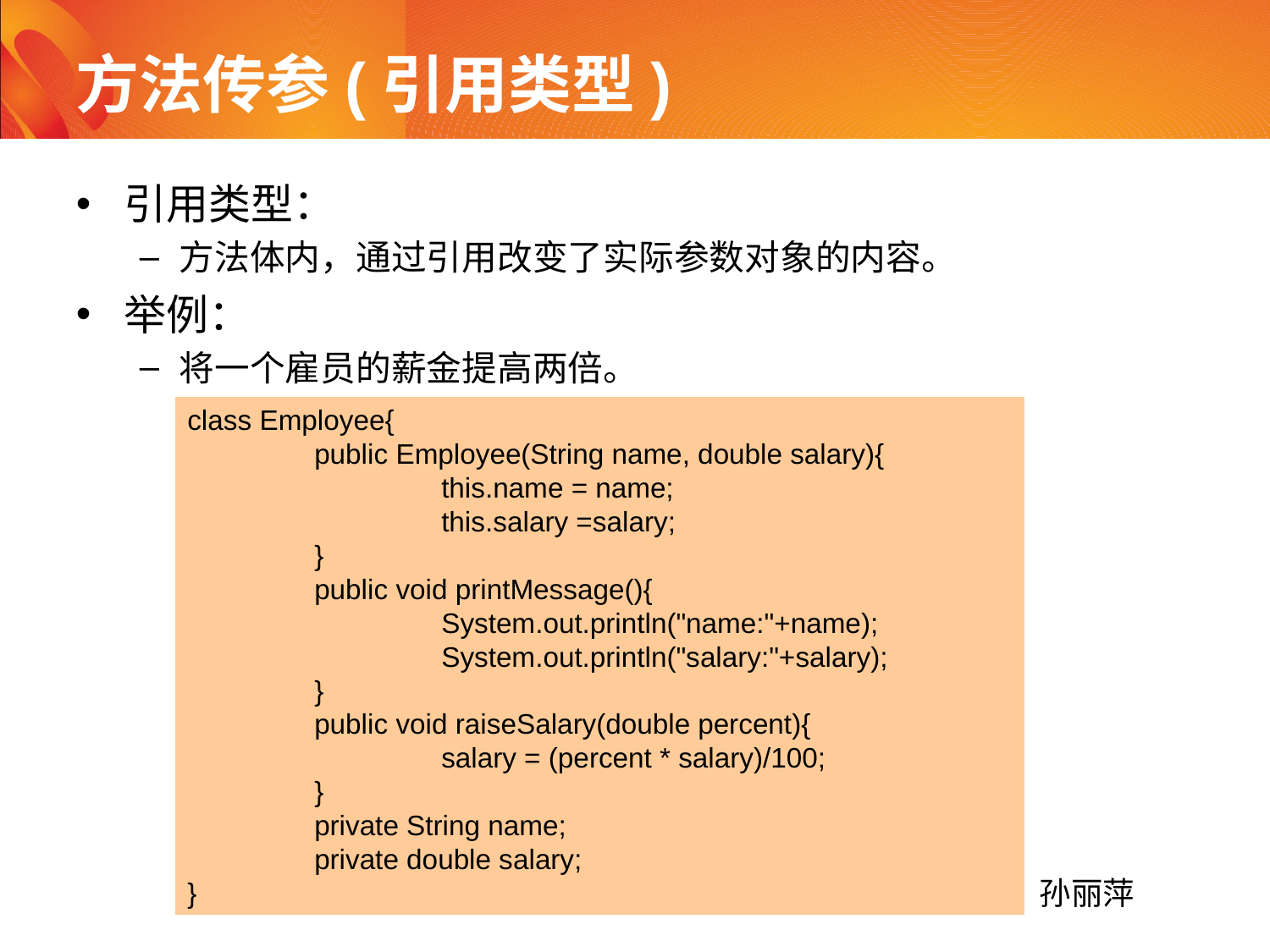

# 方法传参(引用类型)
引用类型：
方法体内，通过引用改变了实际参数对象的内容。
举例：
将一个雇员的薪金提高两倍。

class Employee{
	public Employee(String name, double salary){
		this.name = name;
		this.salary =salary;
	}
	public void printMessage(){
		System.out.println("name:"+name);
		System.out.println("salary:"+salary);
	}
	public void raiseSalary(double percent){
		salary = (percent * salary)/100;
	}
	private String name;
	private double salary;
}